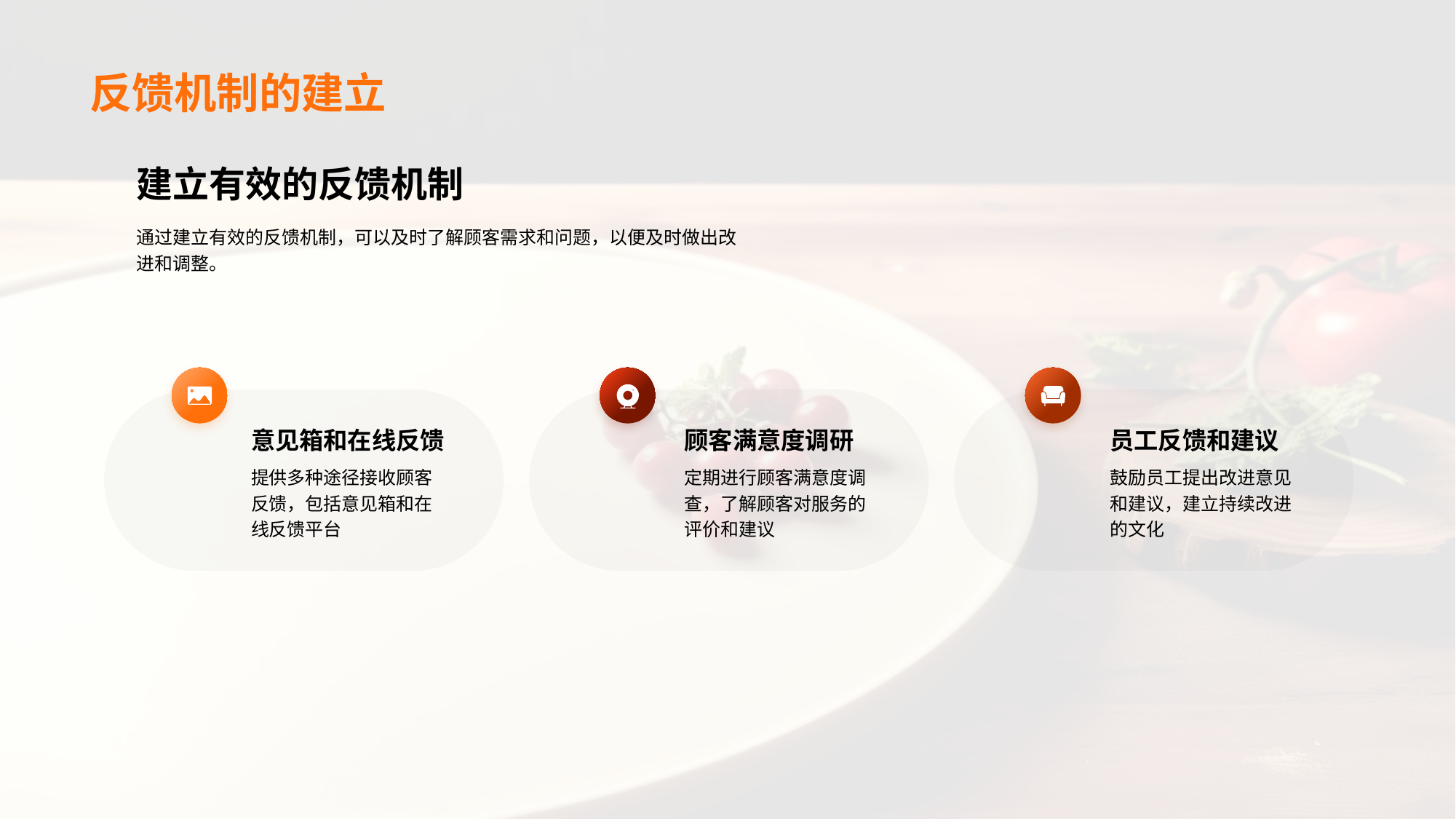

# 反馈机制的建立
建立有效的反馈机制
通过建立有效的反馈机制，可以及时了解顾客需求和问题，以便及时做出改进和调整。

意见箱和在线反馈
提供多种途径接收顾客反馈，包括意见箱和在线反馈平台

顾客满意度调研
定期进行顾客满意度调查，了解顾客对服务的评价和建议

员工反馈和建议
鼓励员工提出改进意见和建议，建立持续改进的文化